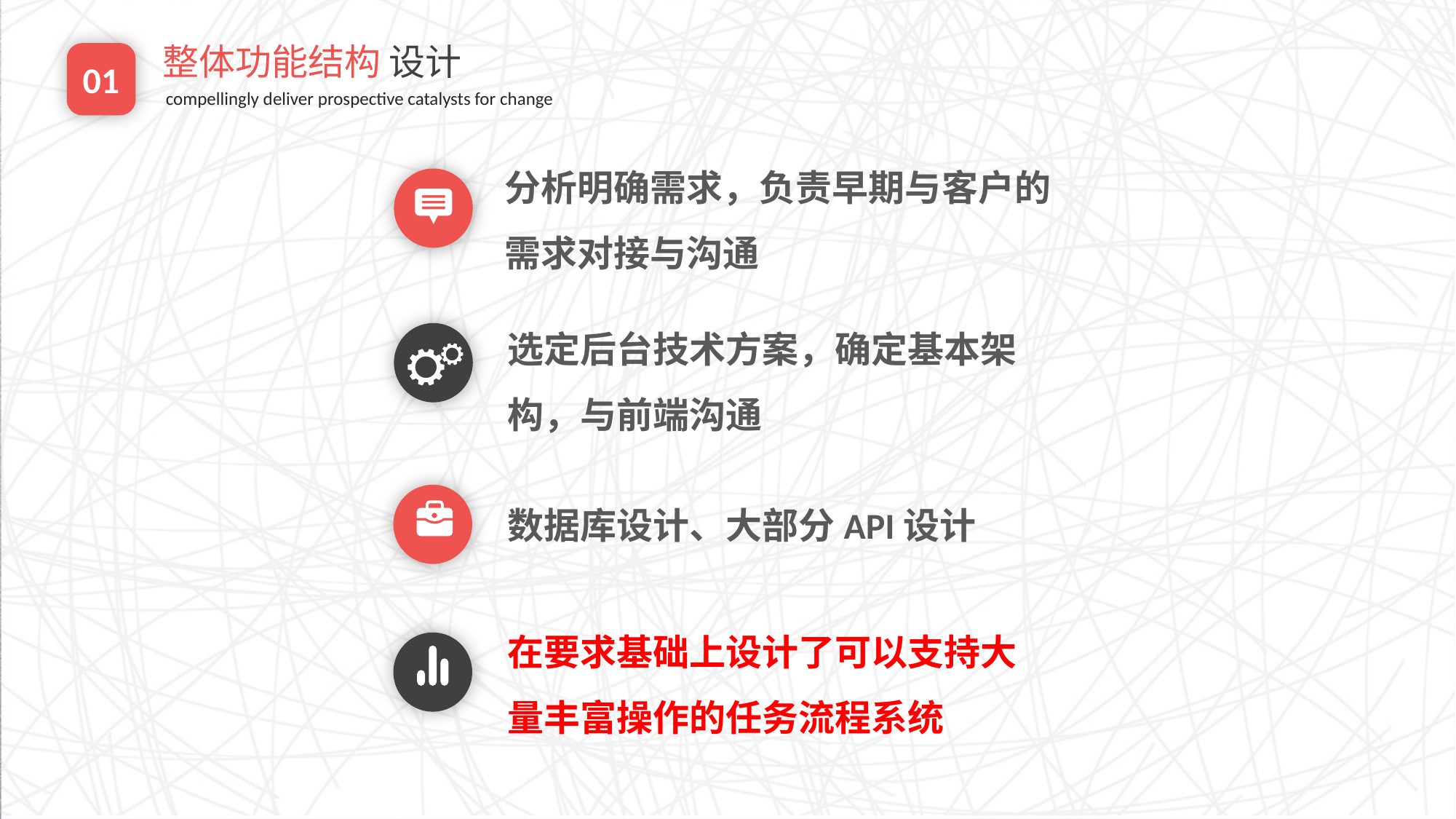

整体功能结构 设计
compellingly deliver prospective catalysts for change
01
分析明确需求，负责早期与客户的需求对接与沟通

e7d195523061f1c0205959036996ad55c215b892a7aac5c0B9ADEF7896FB48F2EF97163A2DE1401E1875DEDC438B7864AD24CA23553DBBBD975DAF4CAD4A2592689FFB6CEE59FFA55B2702D0E5EE29CDFC0DD98BC7D6A39AC4E055256EE11BBEDCDB7C9722D66262996B68DE860BD3C77EBCAECB599909EC0E07B61811075331ABCDE6990254B8C8
选定后台技术方案，确定基本架构，与前端沟通

数据库设计、大部分API设计

在要求基础上设计了可以支持大量丰富操作的任务流程系统